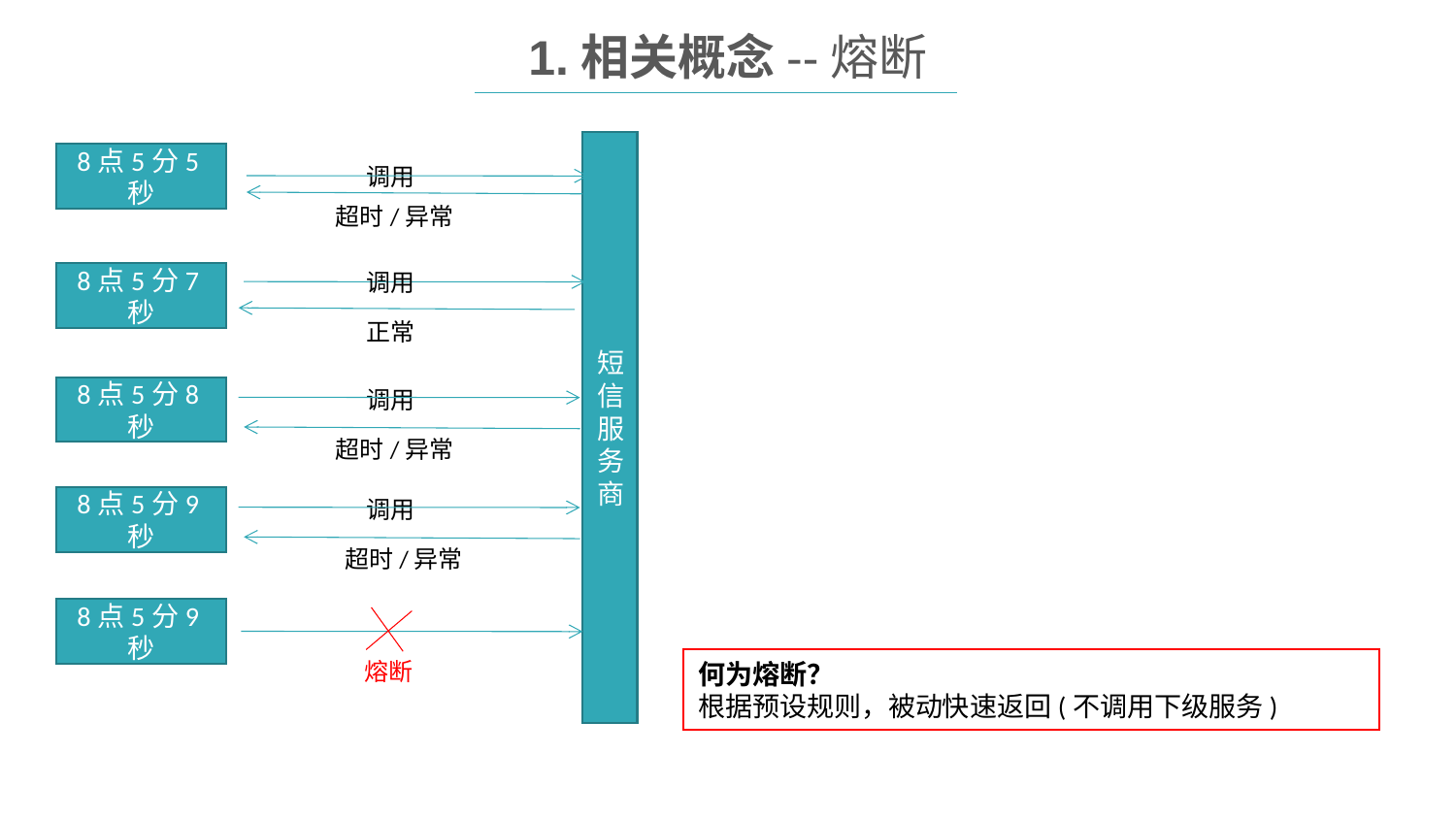

1.相关概念--熔断
短信服务商
8点5分5秒
调用
超时/异常
调用
8点5分7秒
正常
8点5分8秒
调用
超时/异常
8点5分9秒
调用
超时/异常
8点5分9秒
熔断
何为熔断？
根据预设规则，被动快速返回(不调用下级服务)